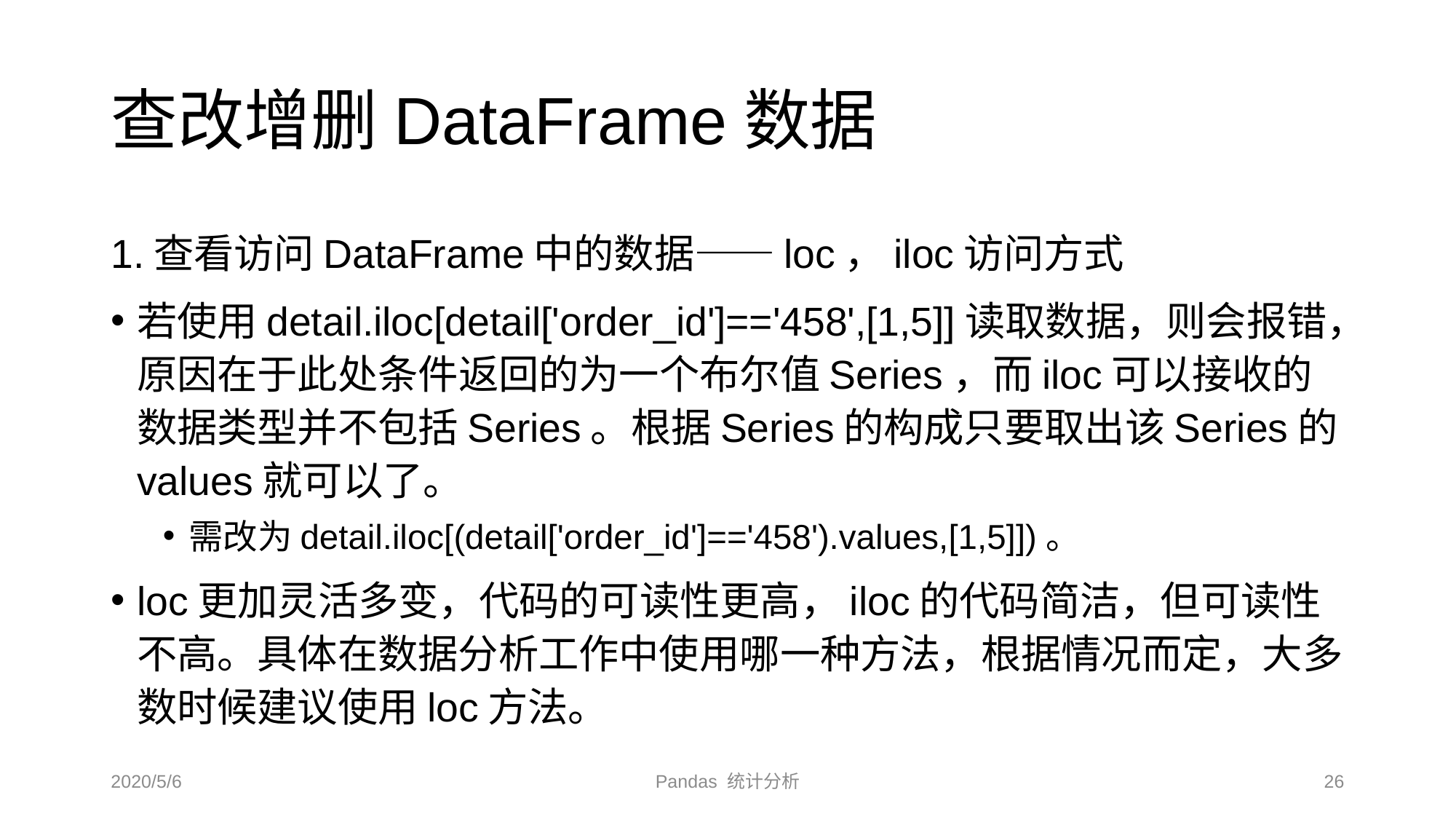

# 查改增删DataFrame数据
1.查看访问DataFrame中的数据——loc，iloc访问方式
若使用detail.iloc[detail['order_id']=='458',[1,5]]读取数据，则会报错，原因在于此处条件返回的为一个布尔值Series，而iloc可以接收的数据类型并不包括Series。根据Series的构成只要取出该Series的values就可以了。
需改为detail.iloc[(detail['order_id']=='458').values,[1,5]])。
loc更加灵活多变，代码的可读性更高，iloc的代码简洁，但可读性不高。具体在数据分析工作中使用哪一种方法，根据情况而定，大多数时候建议使用loc方法。

2020/5/6
Pandas 统计分析
26